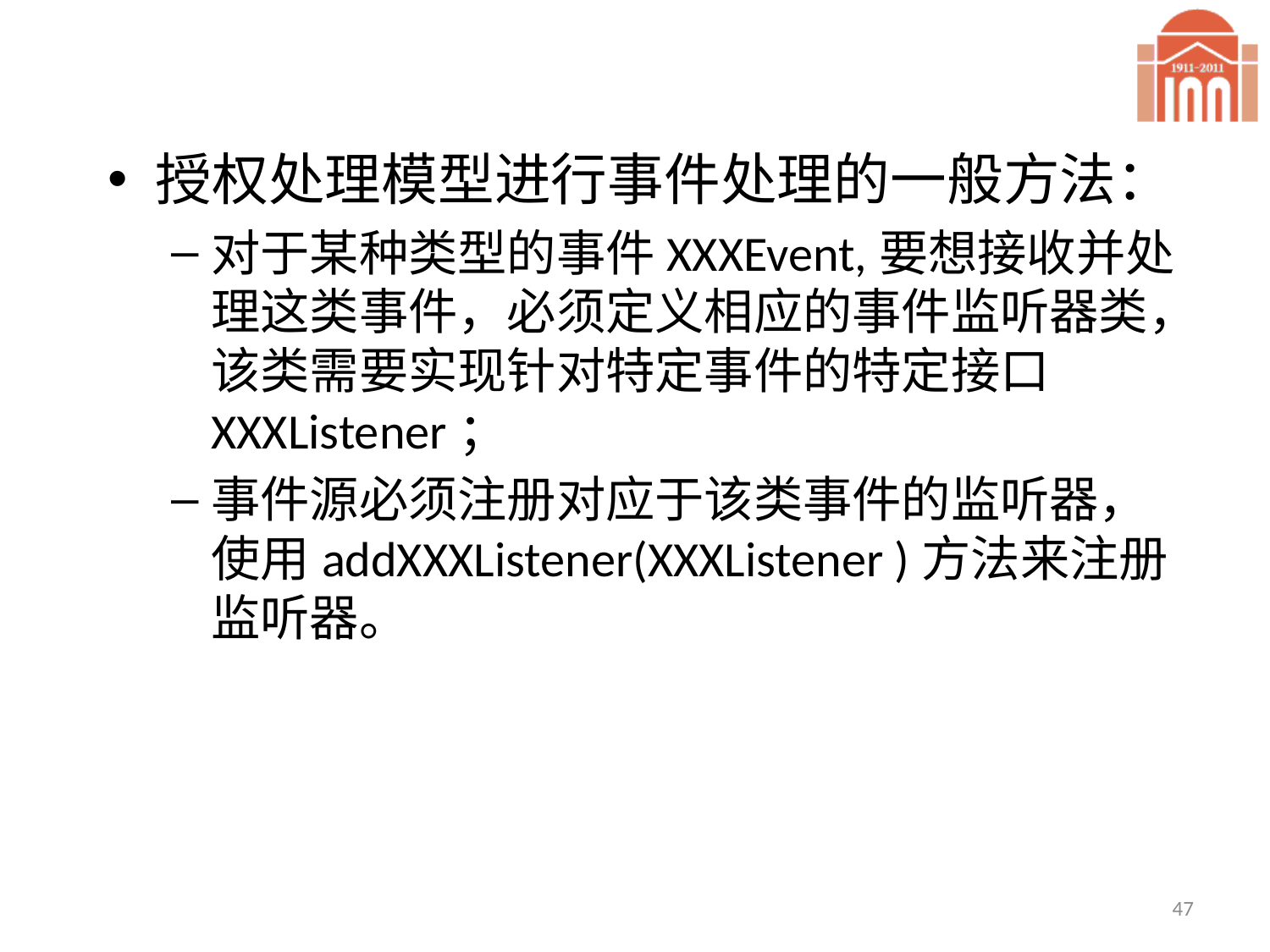

授权处理模型进行事件处理的一般方法：
对于某种类型的事件XXXEvent,要想接收并处理这类事件，必须定义相应的事件监听器类，该类需要实现针对特定事件的特定接口XXXListener；
事件源必须注册对应于该类事件的监听器，使用addXXXListener(XXXListener )方法来注册监听器。
47